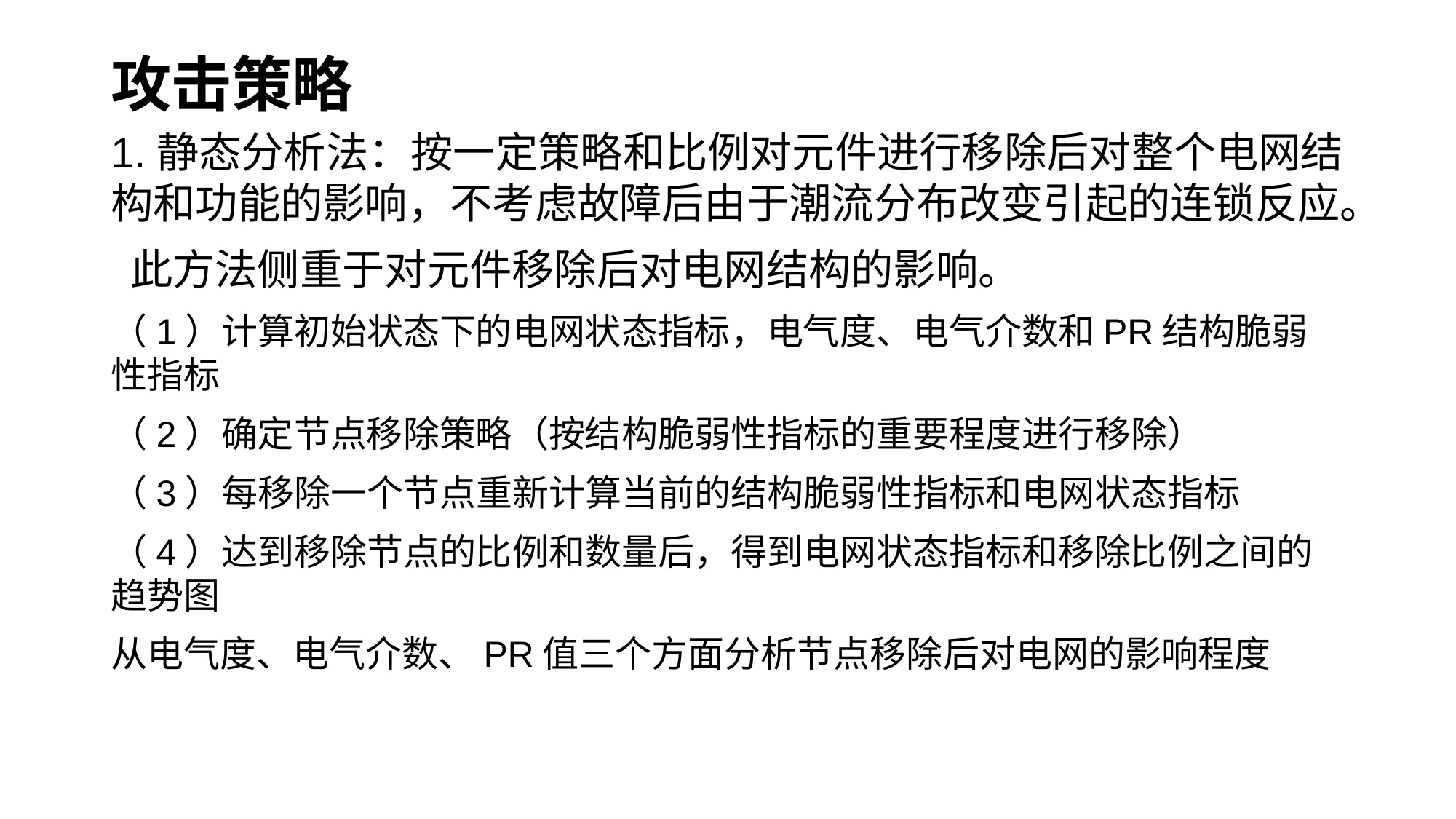

# 攻击策略
1.静态分析法：按一定策略和比例对元件进行移除后对整个电网结构和功能的影响，不考虑故障后由于潮流分布改变引起的连锁反应。
 此方法侧重于对元件移除后对电网结构的影响。
（1）计算初始状态下的电网状态指标，电气度、电气介数和PR结构脆弱性指标
（2）确定节点移除策略（按结构脆弱性指标的重要程度进行移除）
（3）每移除一个节点重新计算当前的结构脆弱性指标和电网状态指标
（4）达到移除节点的比例和数量后，得到电网状态指标和移除比例之间的趋势图
从电气度、电气介数、PR值三个方面分析节点移除后对电网的影响程度